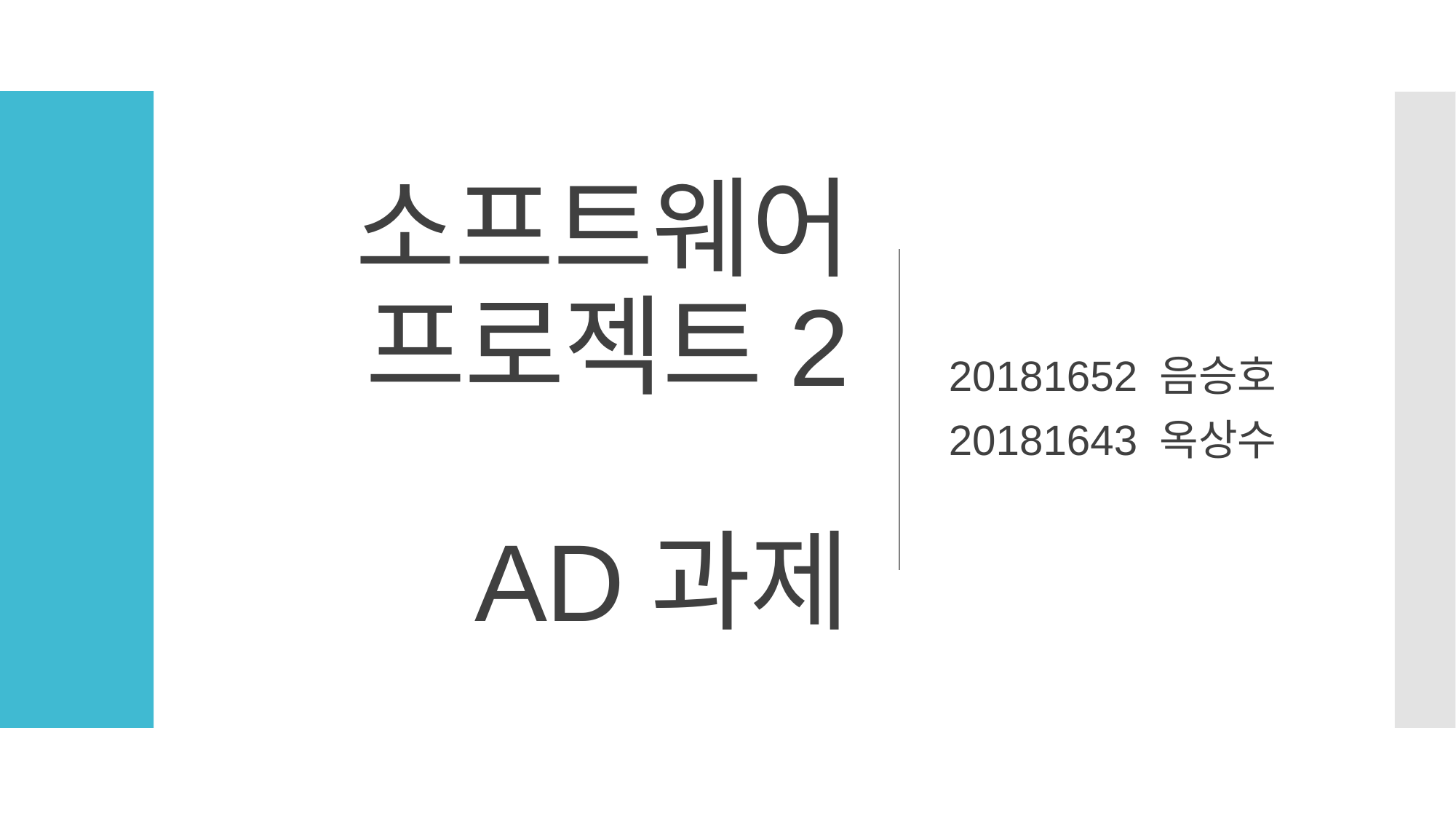

# 소프트웨어 프로젝트2 AD과제
20181652 음승호
20181643 옥상수